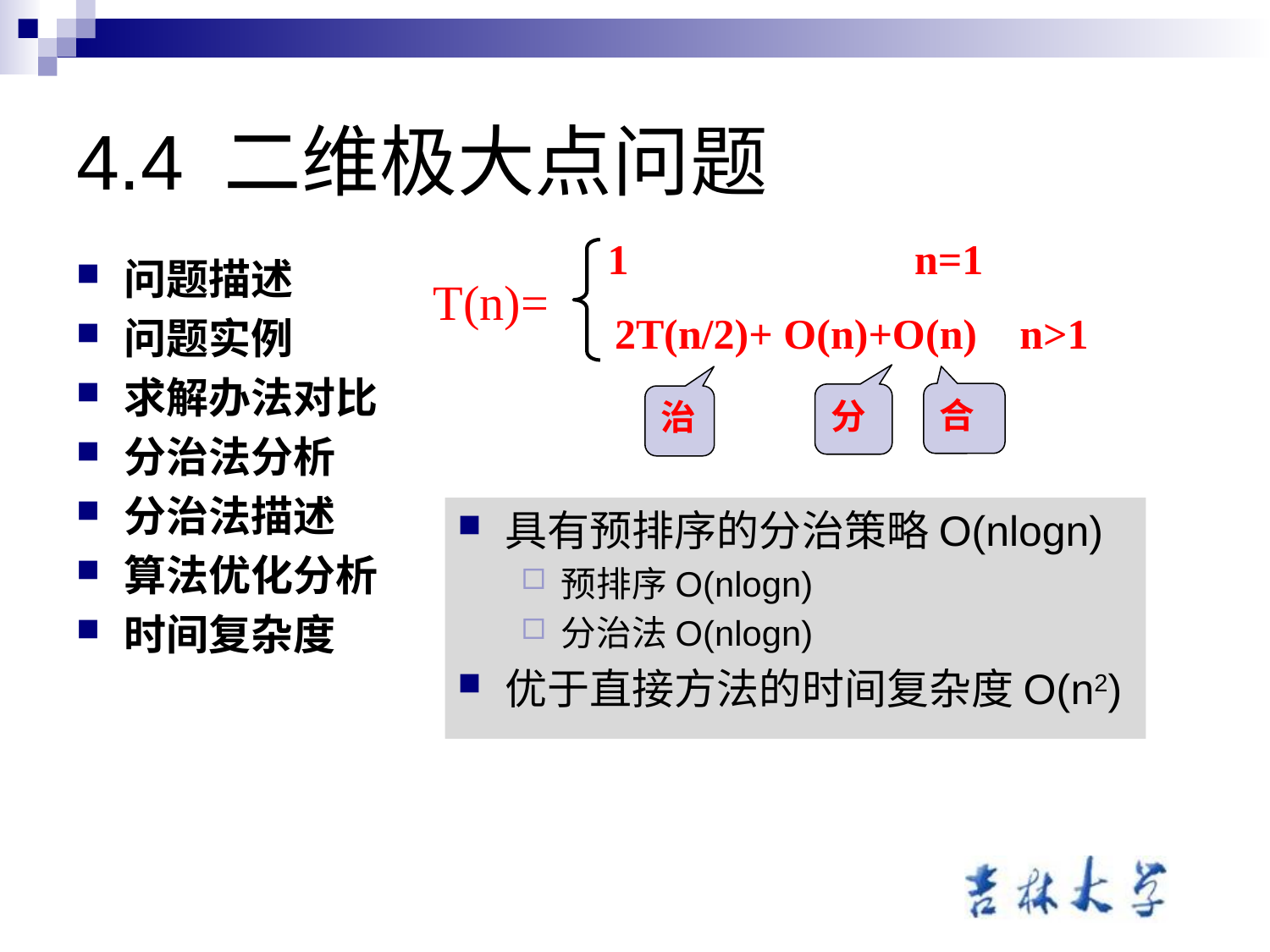

# 4.4 二维极大点问题

1         	                 n=1
问题描述
问题实例
求解办法对比
分治法分析
分治法描述
算法优化分析
时间复杂度
T(n)=
2T(n/2)+ O(n)+O(n)    n>1
合
分
治
具有预排序的分治策略O(nlogn)
预排序O(nlogn)
分治法O(nlogn)
优于直接方法的时间复杂度O(n2)